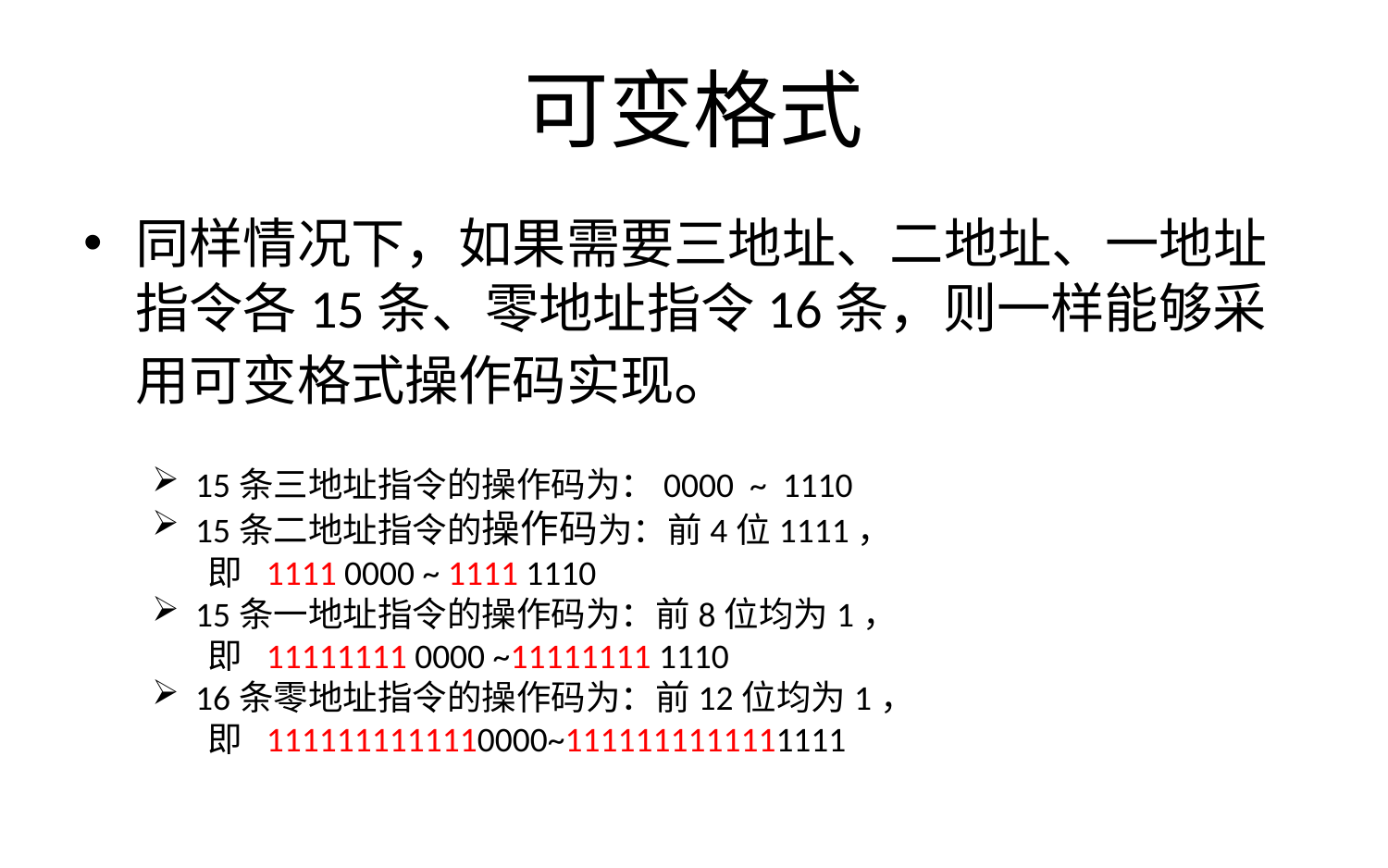

# 可变格式
同样情况下，如果需要三地址、二地址、一地址指令各15条、零地址指令16条，则一样能够采用可变格式操作码实现。
15条三地址指令的操作码为：0000  ~  1110
15条二地址指令的操作码为：前4位1111，
      即  1111 0000 ~ 1111 1110
15条一地址指令的操作码为：前8位均为1，
      即  11111111 0000 ~11111111 1110
16条零地址指令的操作码为：前12位均为1，
      即  1111111111110000~1111111111111111